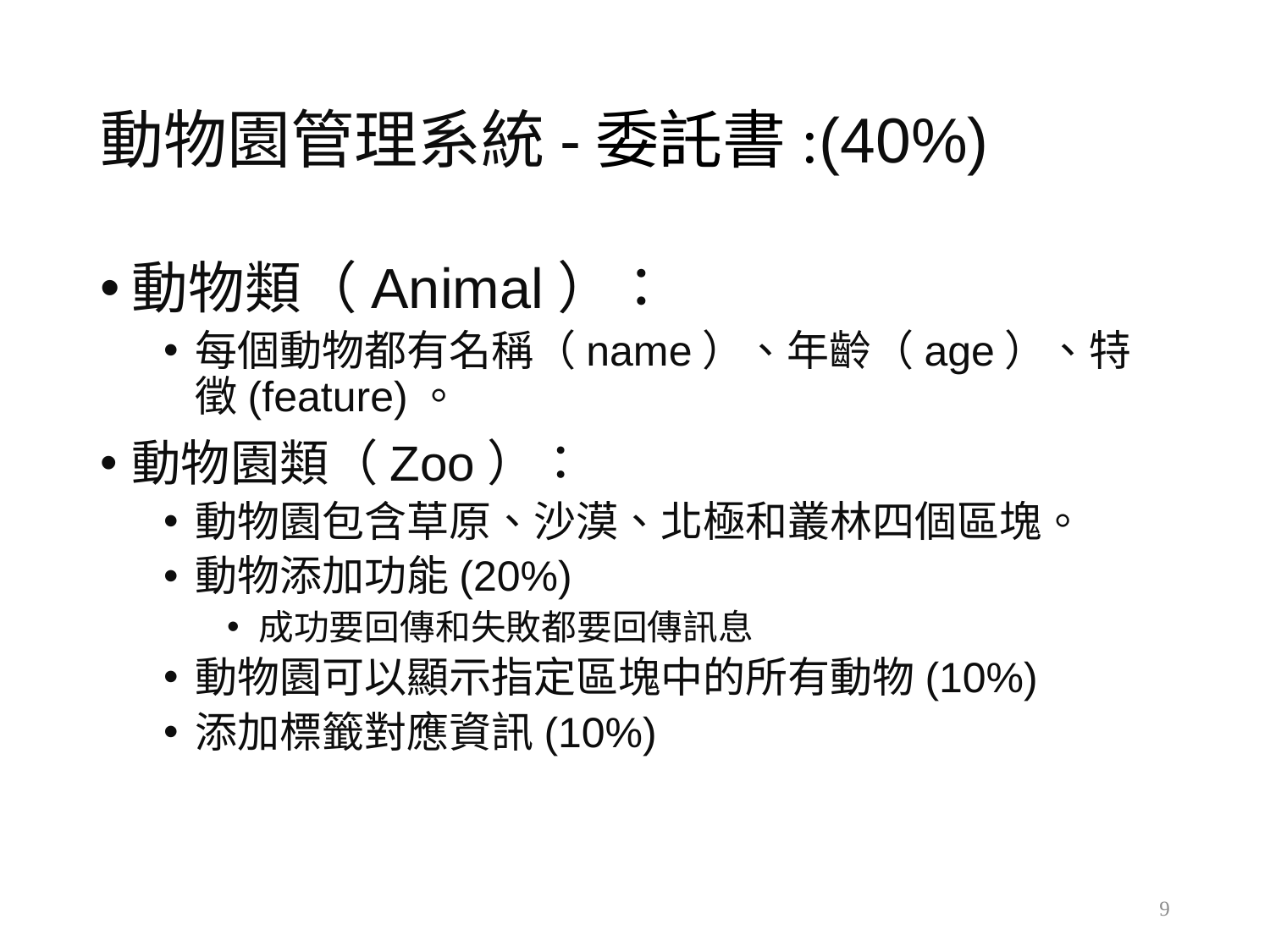

# 動物園管理系統-委託書:(40%)
動物類（Animal）：
每個動物都有名稱（name）、年齡（age）、特徵(feature)。
動物園類（Zoo）：
動物園包含草原、沙漠、北極和叢林四個區塊。
動物添加功能(20%)
成功要回傳和失敗都要回傳訊息
動物園可以顯示指定區塊中的所有動物(10%)
添加標籤對應資訊(10%)

9